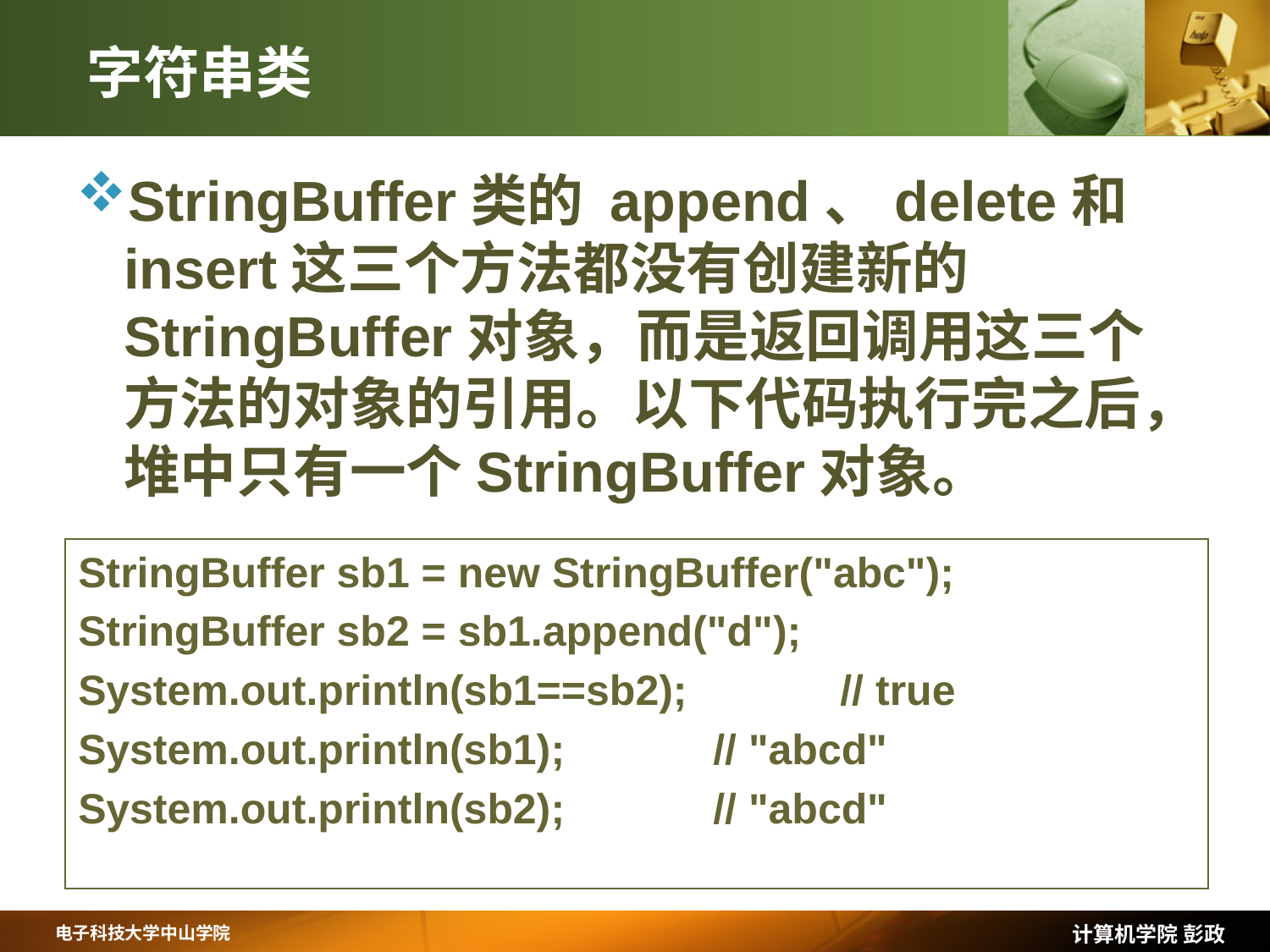

# 字符串类
StringBuffer类的 append、delete和insert这三个方法都没有创建新的StringBuffer对象，而是返回调用这三个方法的对象的引用。以下代码执行完之后，堆中只有一个StringBuffer对象。
StringBuffer sb1 = new StringBuffer("abc");
StringBuffer sb2 = sb1.append("d");
System.out.println(sb1==sb2);		// true
System.out.println(sb1);		// "abcd"
System.out.println(sb2);		// "abcd"

计算机学院 彭政
电子科技大学中山学院